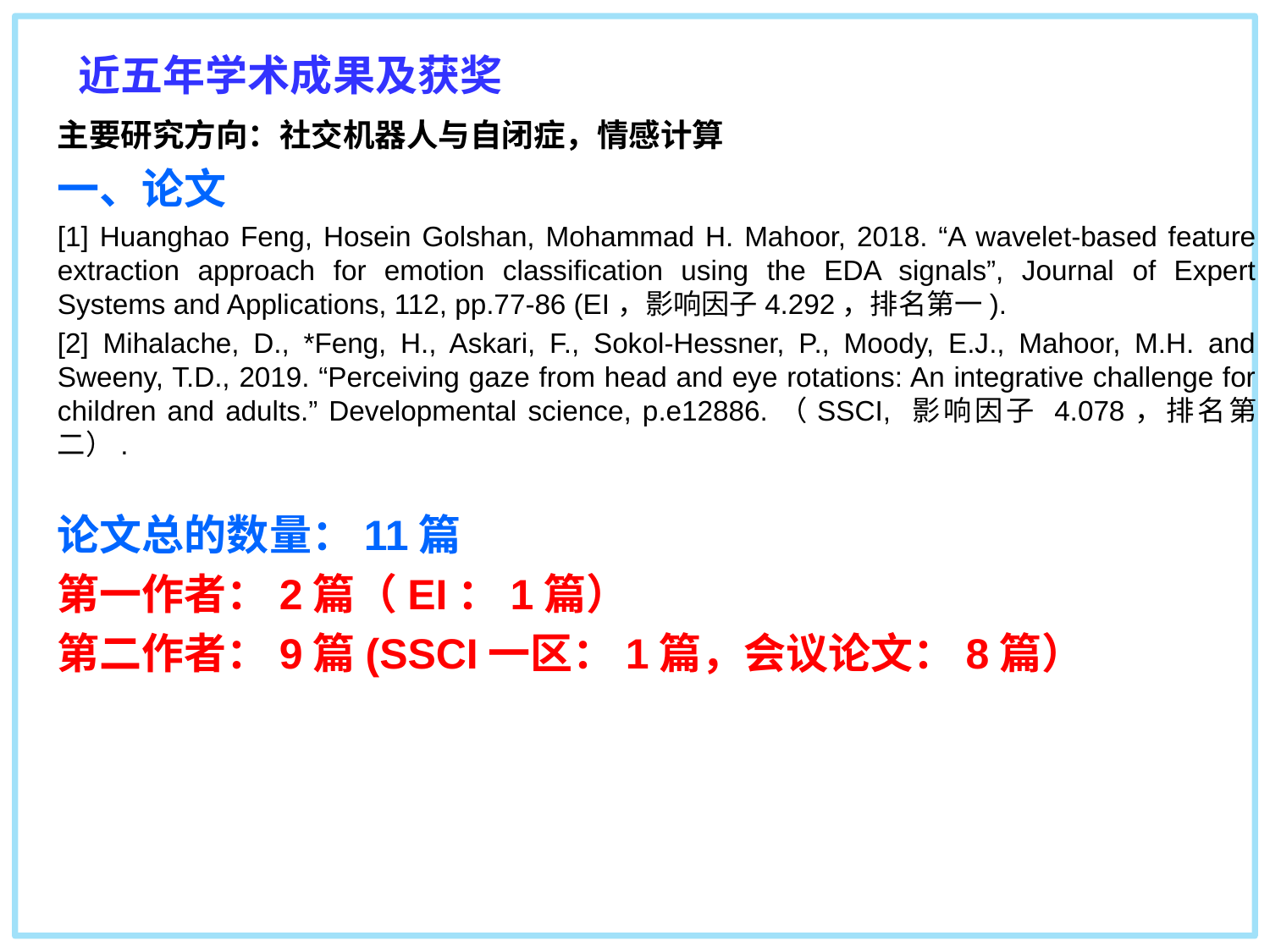

近五年学术成果及获奖
主要研究方向：社交机器人与自闭症，情感计算
一、论文
[1] Huanghao Feng, Hosein Golshan, Mohammad H. Mahoor, 2018. “A wavelet-based feature extraction approach for emotion classification using the EDA signals”, Journal of Expert Systems and Applications, 112, pp.77-86 (EI，影响因子4.292，排名第一).
[2] Mihalache, D., *Feng, H., Askari, F., Sokol‐Hessner, P., Moody, E.J., Mahoor, M.H. and Sweeny, T.D., 2019. “Perceiving gaze from head and eye rotations: An integrative challenge for children and adults.” Developmental science, p.e12886.（SSCI, 影响因子 4.078，排名第二）.

论文总的数量：11篇
第一作者：2篇（EI：1篇）
第二作者：9篇(SSCI一区：1篇，会议论文：8篇）